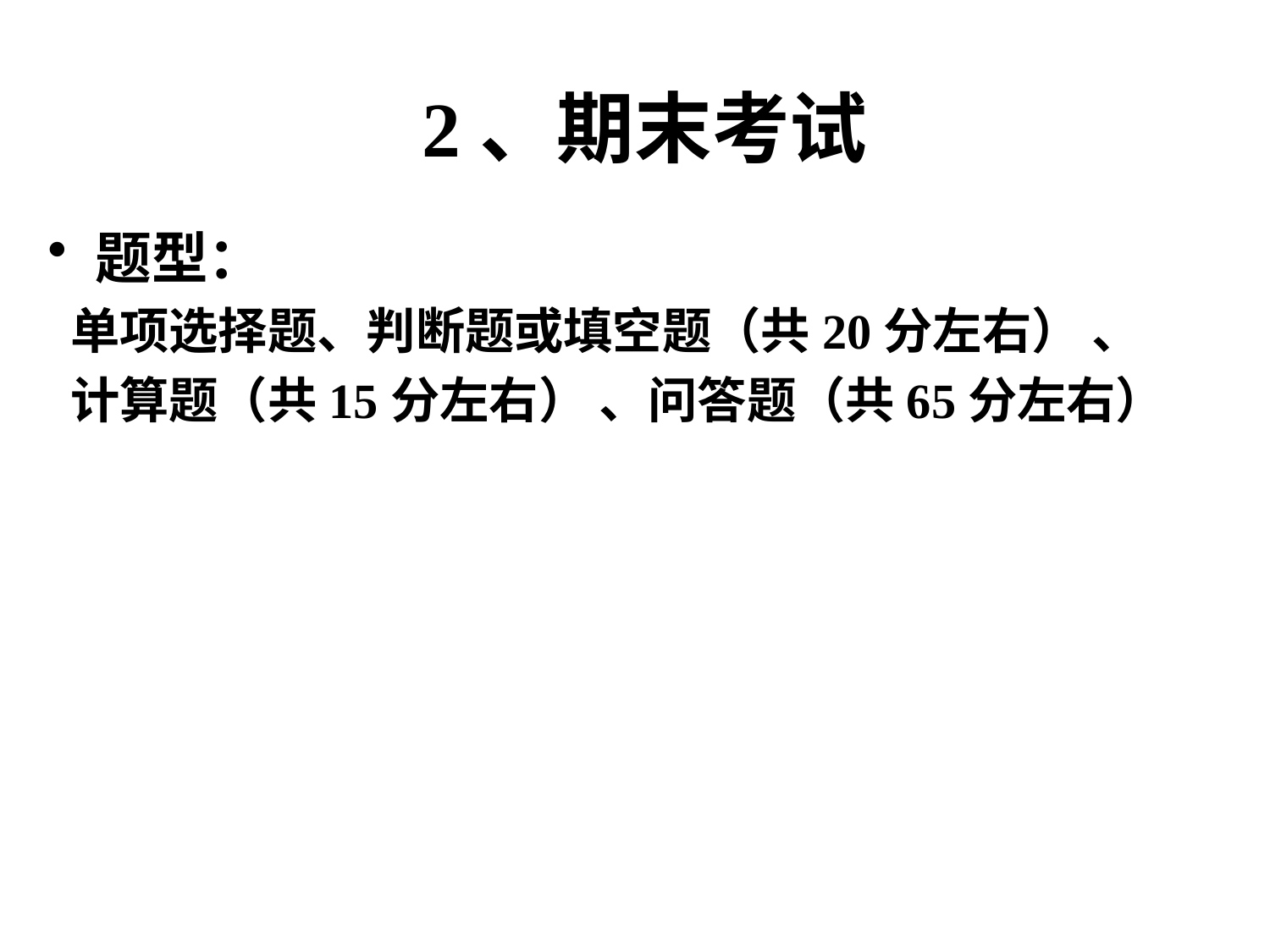

# 2、期末考试
题型：
 单项选择题、判断题或填空题（共20分左右） 、
 计算题（共15分左右） 、问答题（共65分左右）